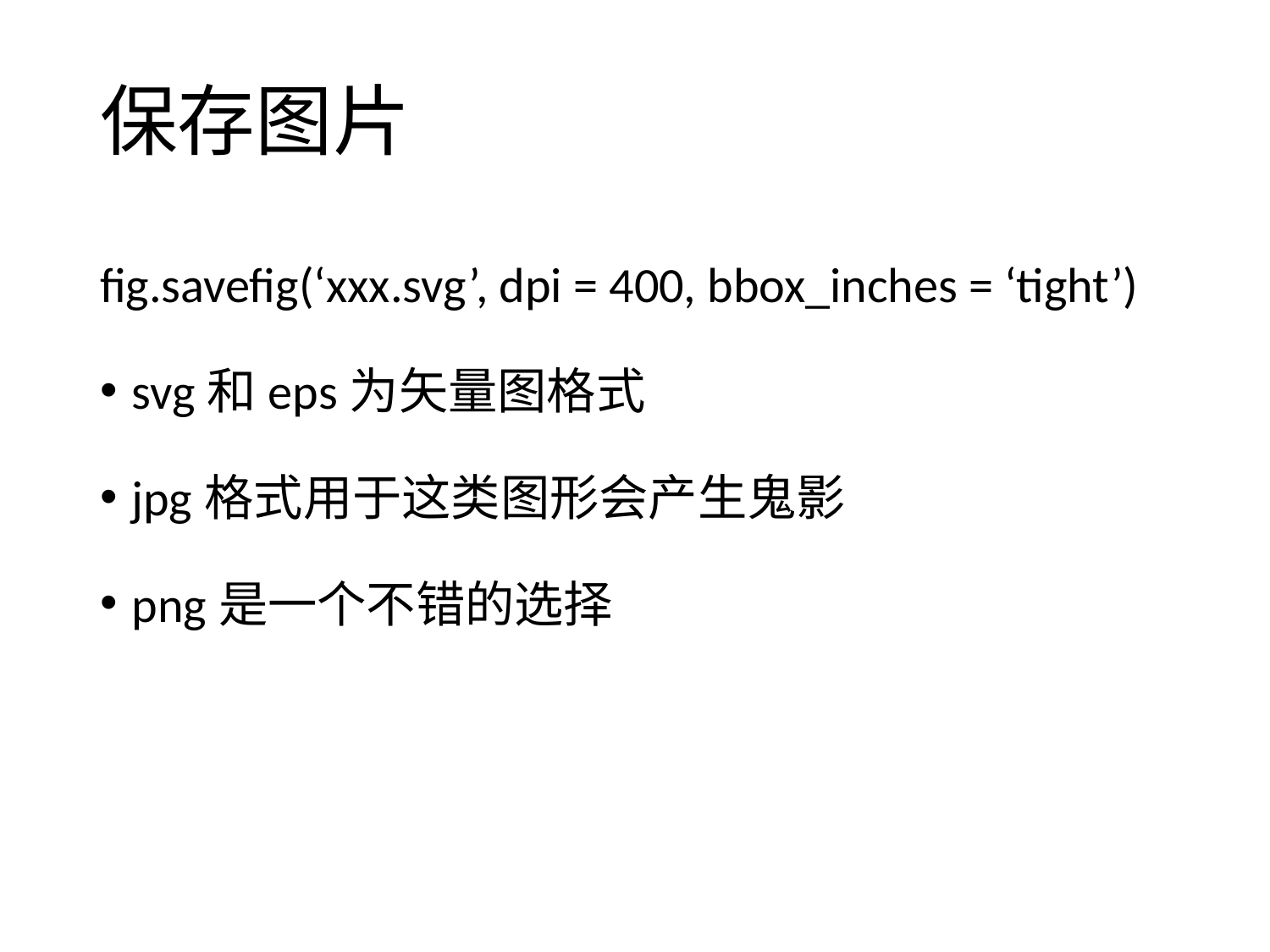

# 保存图片
fig.savefig(‘xxx.svg’, dpi = 400, bbox_inches = ‘tight’)
svg和eps为矢量图格式
jpg格式用于这类图形会产生鬼影
png是一个不错的选择